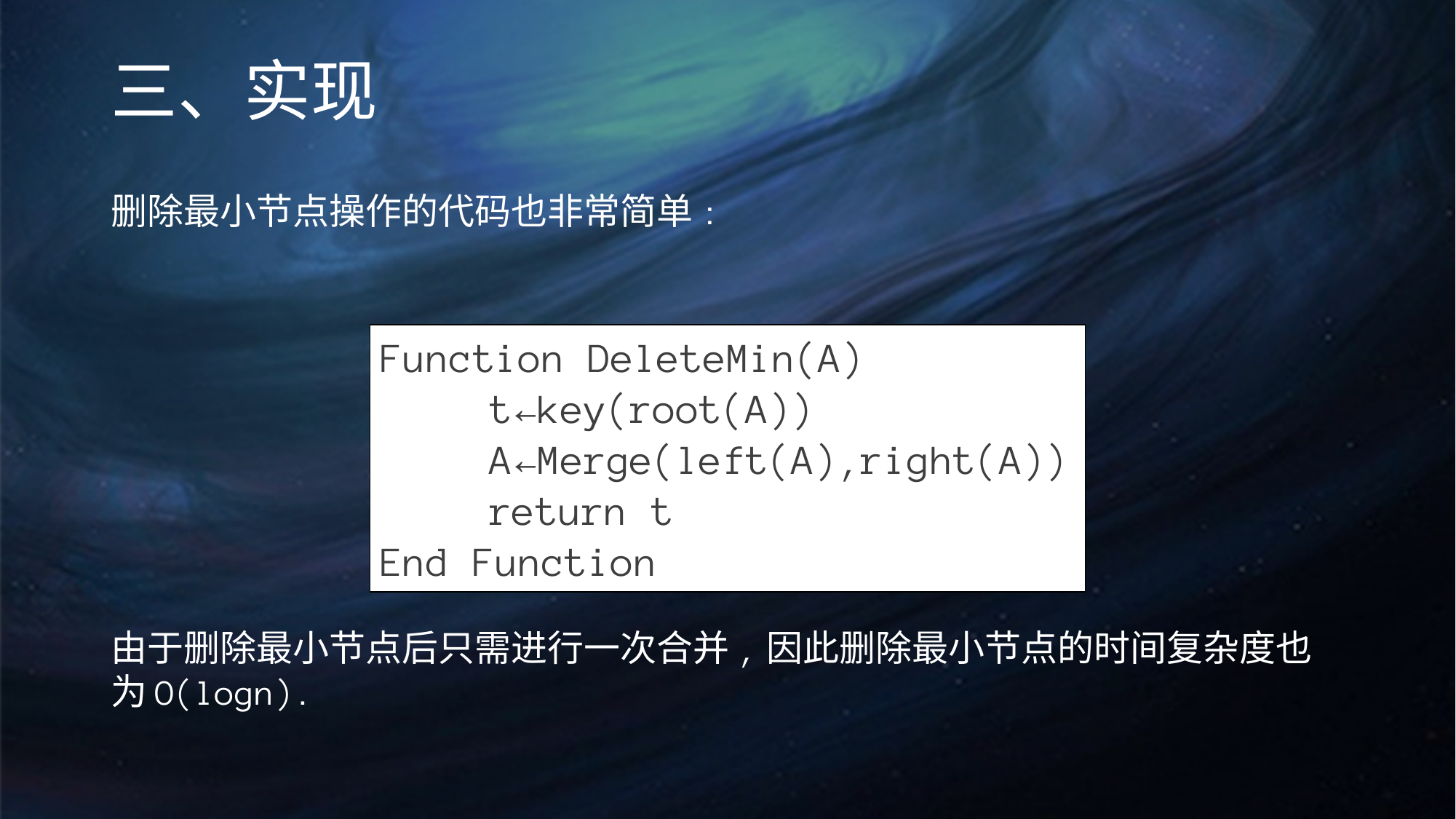

# 三、实现
删除最小节点操作的代码也非常简单:

由于删除最小节点后只需进行一次合并,因此删除最小节点的时间复杂度也为O(logn).
Function DeleteMin(A)
	t←key(root(A))
	A←Merge(left(A),right(A))
	return t
End Function